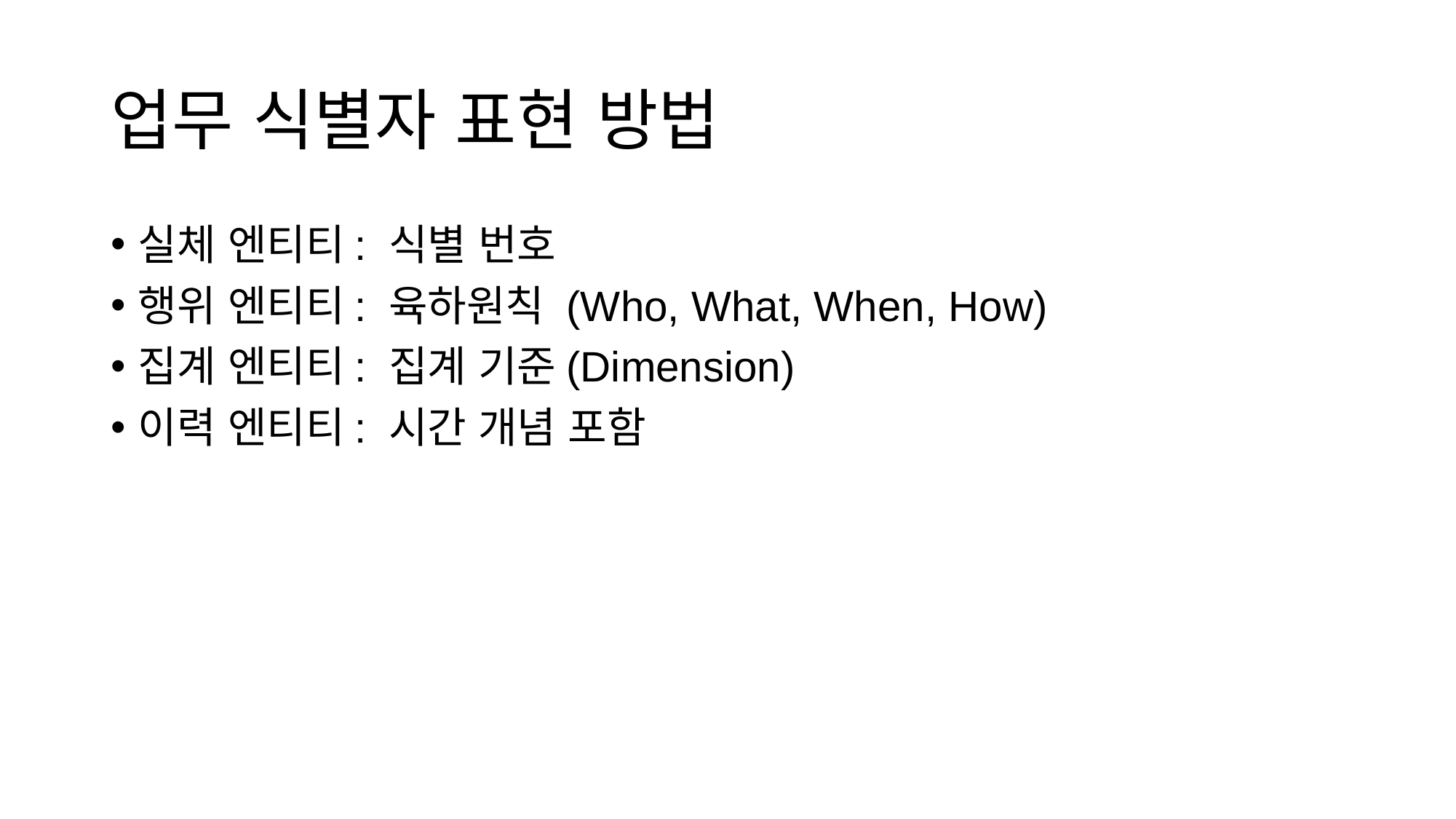

# 업무 식별자 표현 방법
실체 엔티티: 식별 번호
행위 엔티티: 육하원칙 (Who, What, When, How)
집계 엔티티: 집계 기준(Dimension)
이력 엔티티: 시간 개념 포함